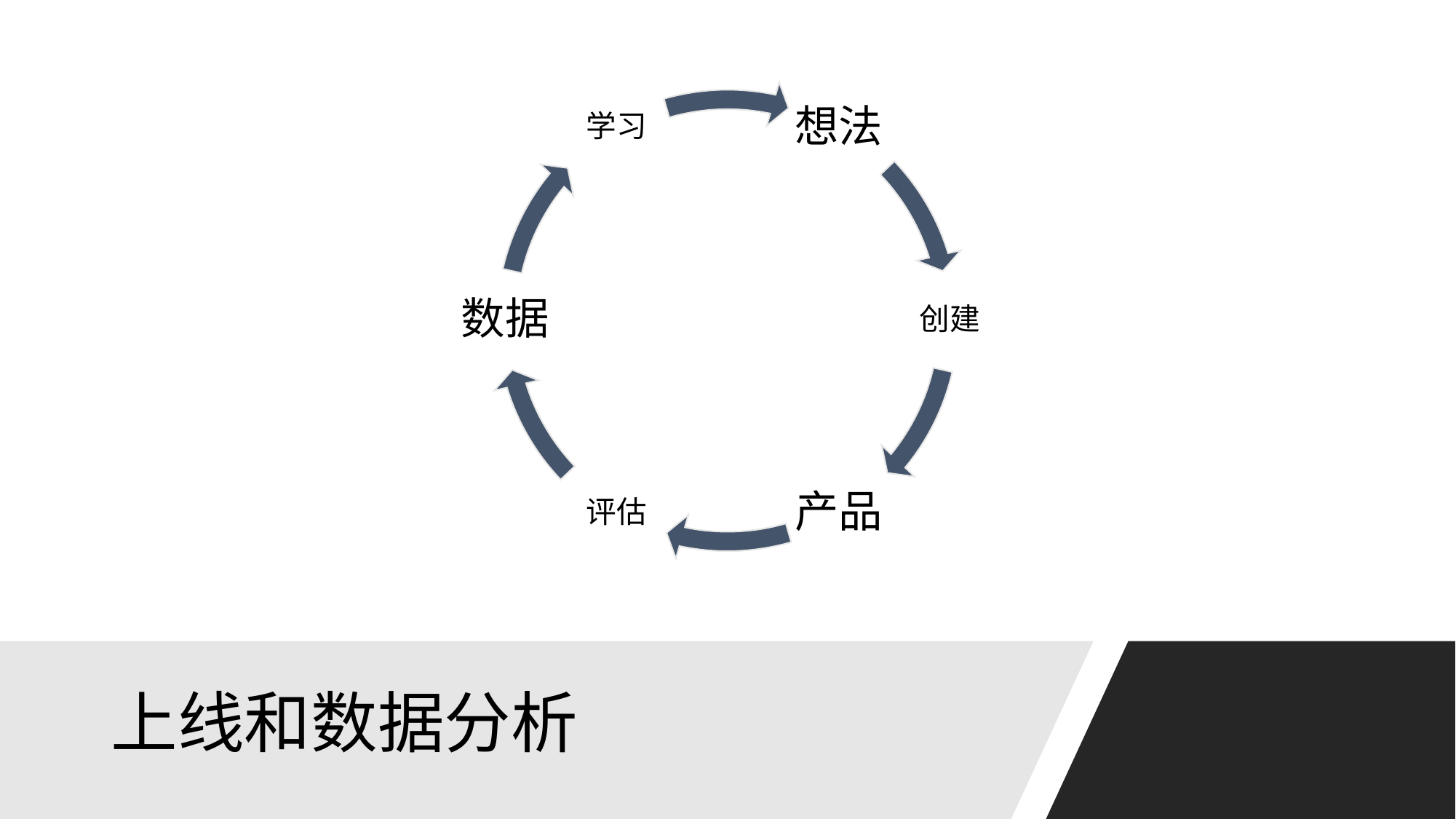

想法
创建
产品
评估
数据
学习

# 上线和数据分析